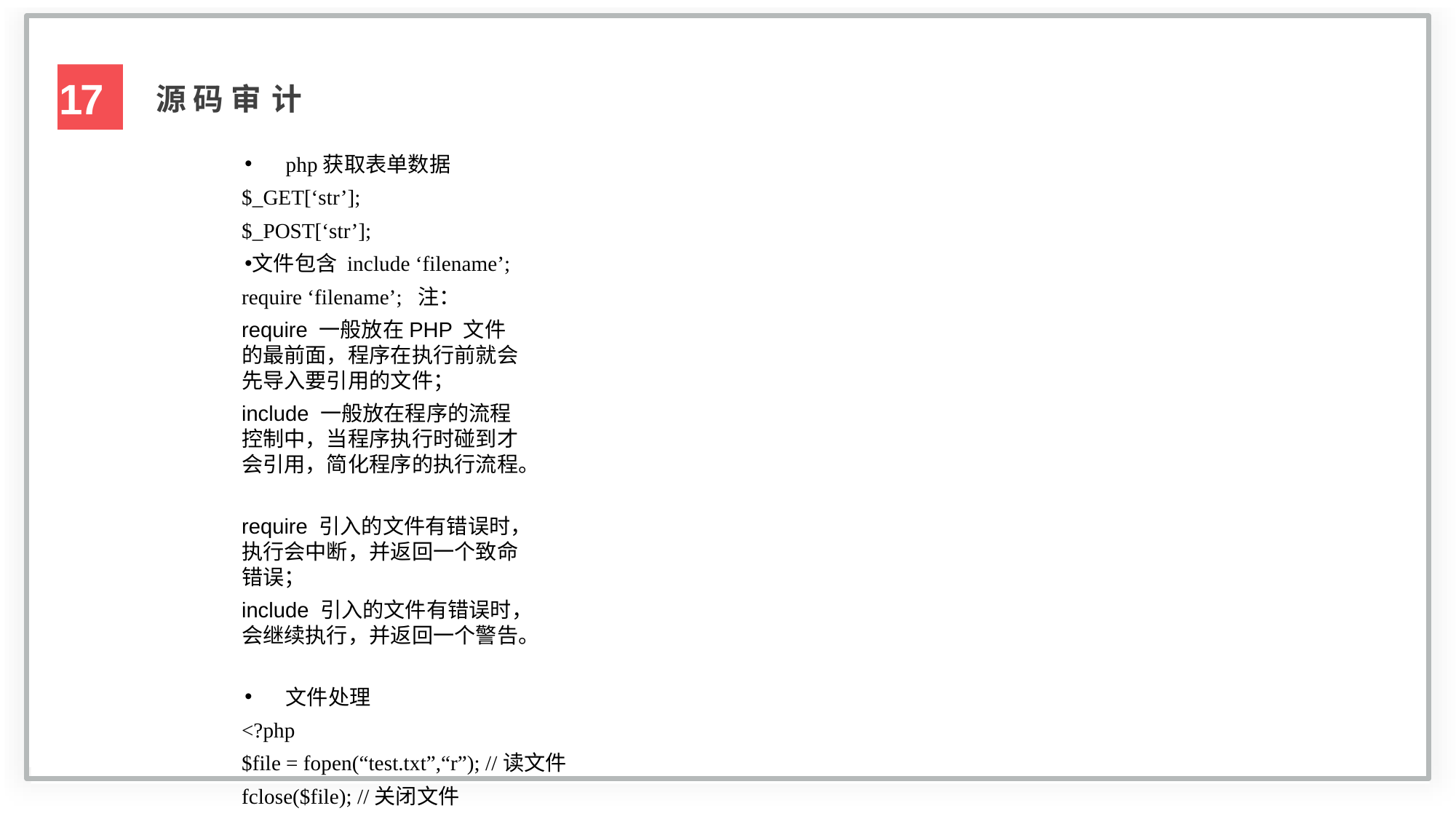

17
源 码 审 计
php获取表单数据
$_GET[‘str’];
$_POST[‘str’];
文件包含 include ‘filename’;  require ‘filename’;  注：
require 一般放在PHP 文件的最前面，程序在执行前就会先导入要引用的文件；
include 一般放在程序的流程控制中，当程序执行时碰到才会引用，简化程序的执行流程。

require 引入的文件有错误时，执行会中断，并返回一个致命错误；
include 引入的文件有错误时，会继续执行，并返回一个警告。

文件处理
<?php
$file = fopen(“test.txt”,“r”); //读文件 fclose($file); //关闭文件
?>